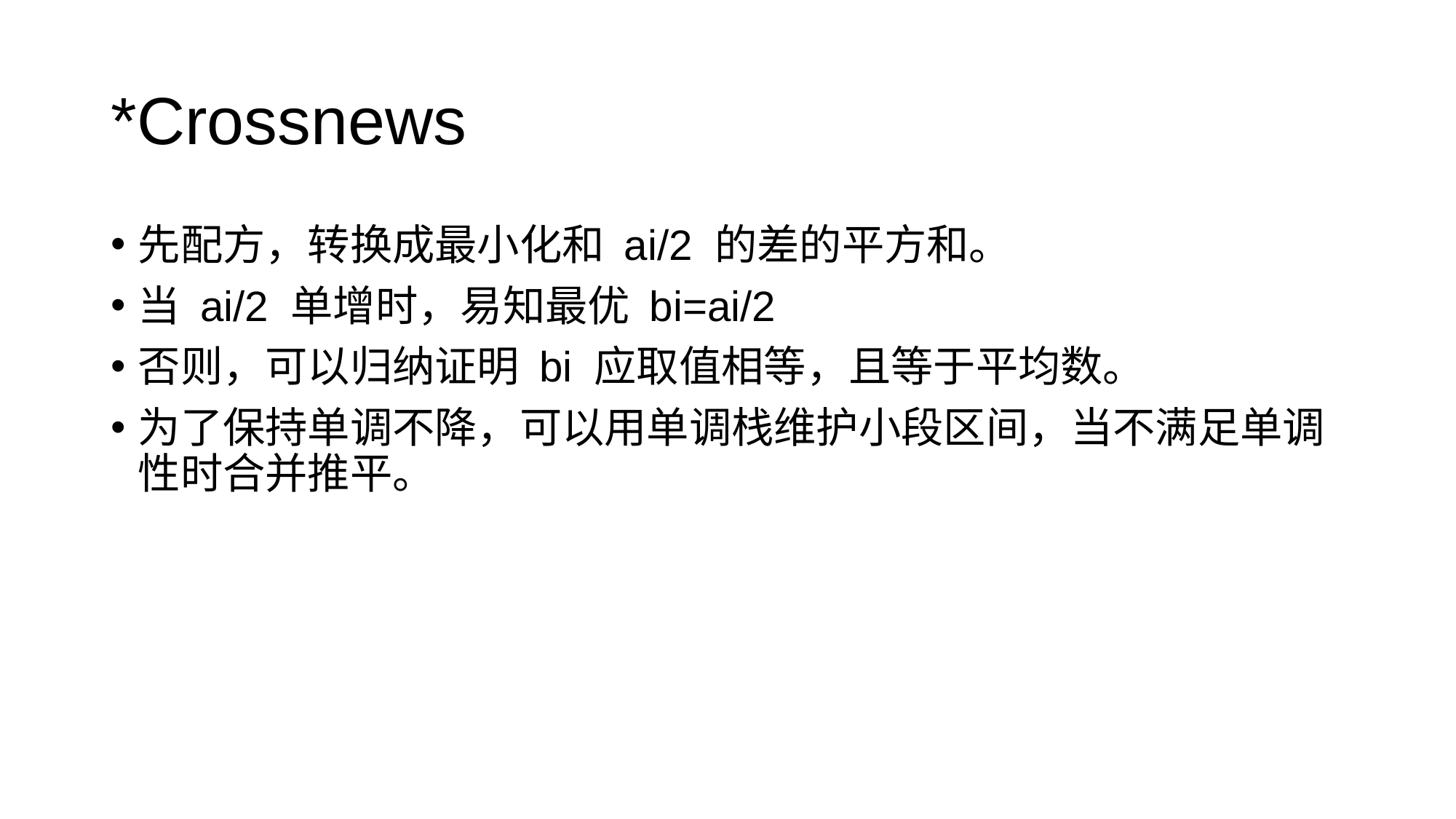

# *Crossnews
先配方，转换成最小化和 ai/2 的差的平方和。
当 ai/2 单增时，易知最优 bi=ai/2
否则，可以归纳证明 bi 应取值相等，且等于平均数。
为了保持单调不降，可以用单调栈维护小段区间，当不满足单调性时合并推平。